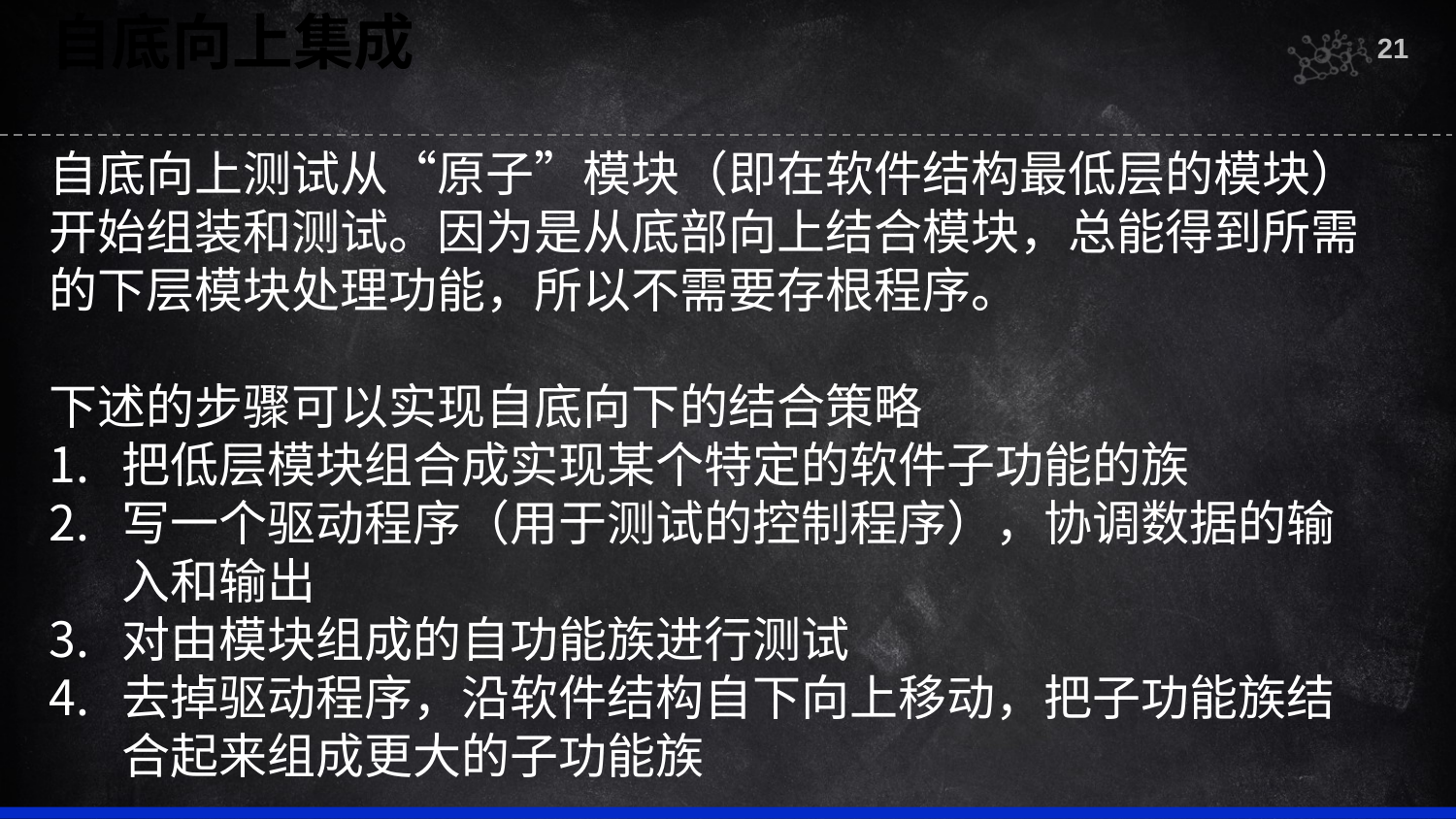

自底向上集成
21
自底向上测试从“原子”模块（即在软件结构最低层的模块）开始组装和测试。因为是从底部向上结合模块，总能得到所需的下层模块处理功能，所以不需要存根程序。

下述的步骤可以实现自底向下的结合策略
把低层模块组合成实现某个特定的软件子功能的族
写一个驱动程序（用于测试的控制程序），协调数据的输入和输出
对由模块组成的自功能族进行测试
去掉驱动程序，沿软件结构自下向上移动，把子功能族结合起来组成更大的子功能族